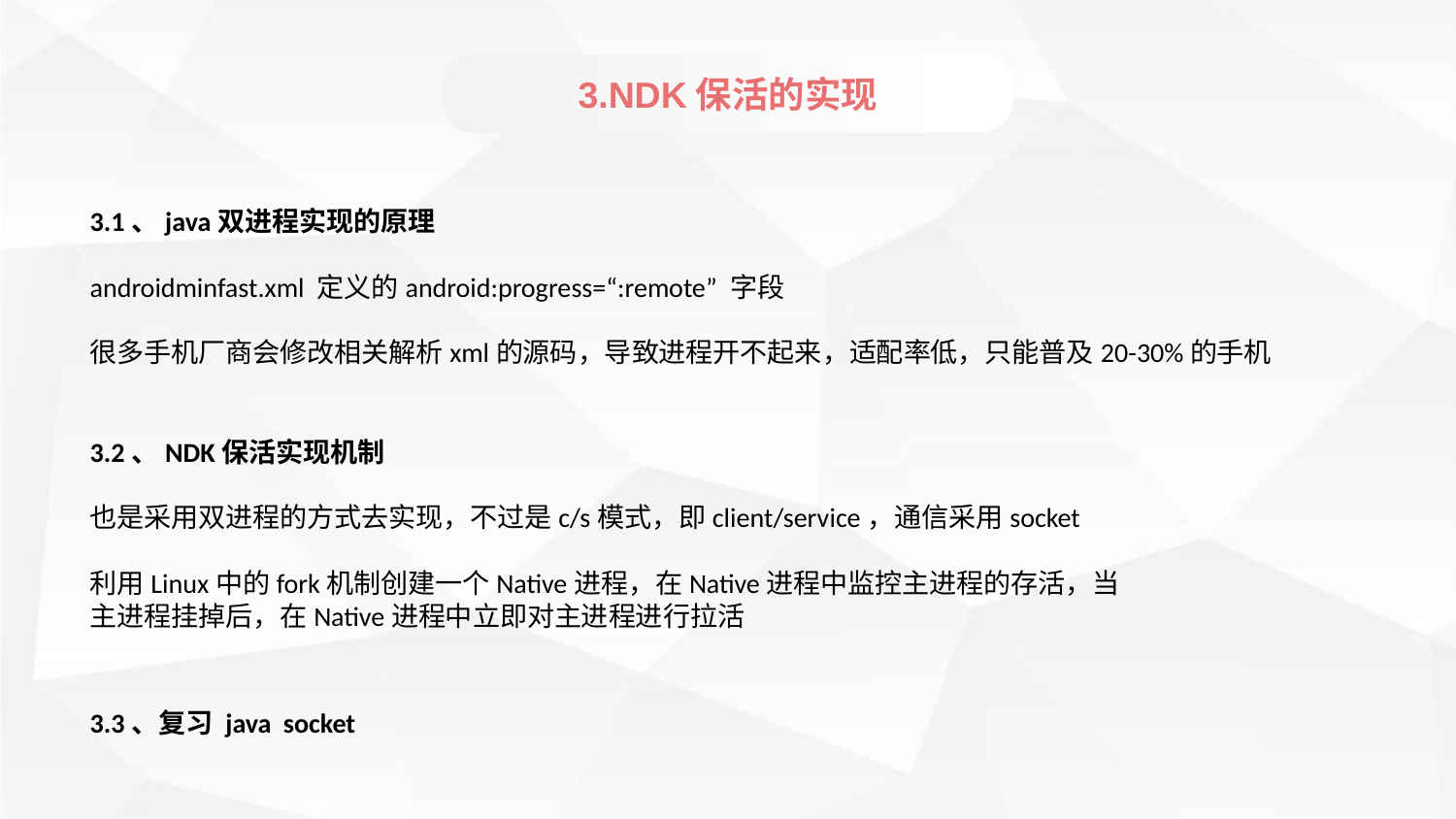

3.NDK保活的实现
3.1、java双进程实现的原理

androidminfast.xml 定义的android:progress=“:remote” 字段

很多手机厂商会修改相关解析xml的源码，导致进程开不起来，适配率低，只能普及20-30%的手机
3.2、NDK保活实现机制

也是采用双进程的方式去实现，不过是c/s模式，即client/service，通信采用socket

利用Linux中的fork机制创建一个Native进程，在Native进程中监控主进程的存活，当主进程挂掉后，在Native进程中立即对主进程进行拉活

3.3、复习 java  socket